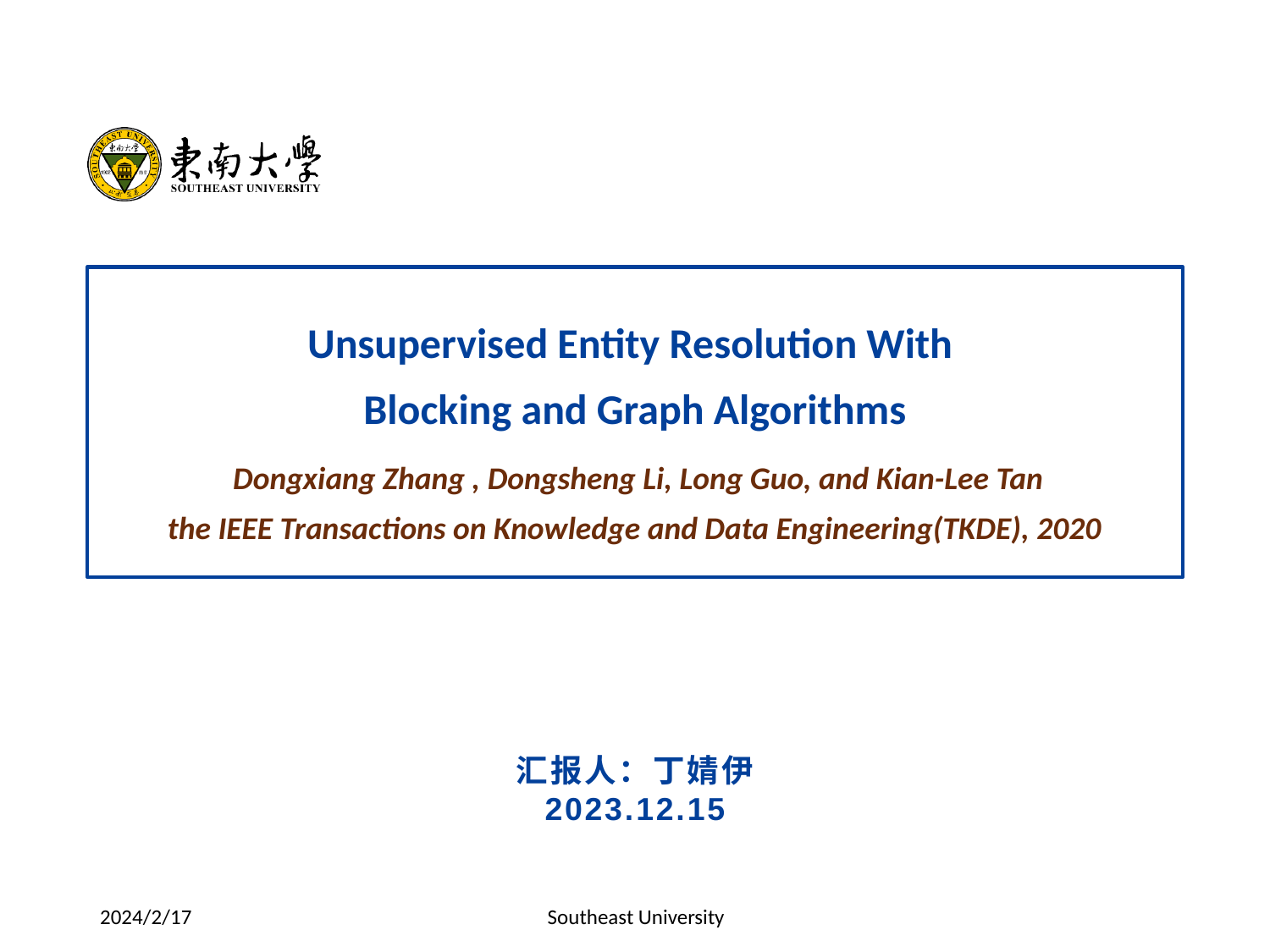

Unsupervised Entity Resolution With
Blocking and Graph Algorithms
 Dongxiang Zhang , Dongsheng Li, Long Guo, and Kian-Lee Tan
the IEEE Transactions on Knowledge and Data Engineering(TKDE), 2020
汇报人：丁婧伊
2023.12.15